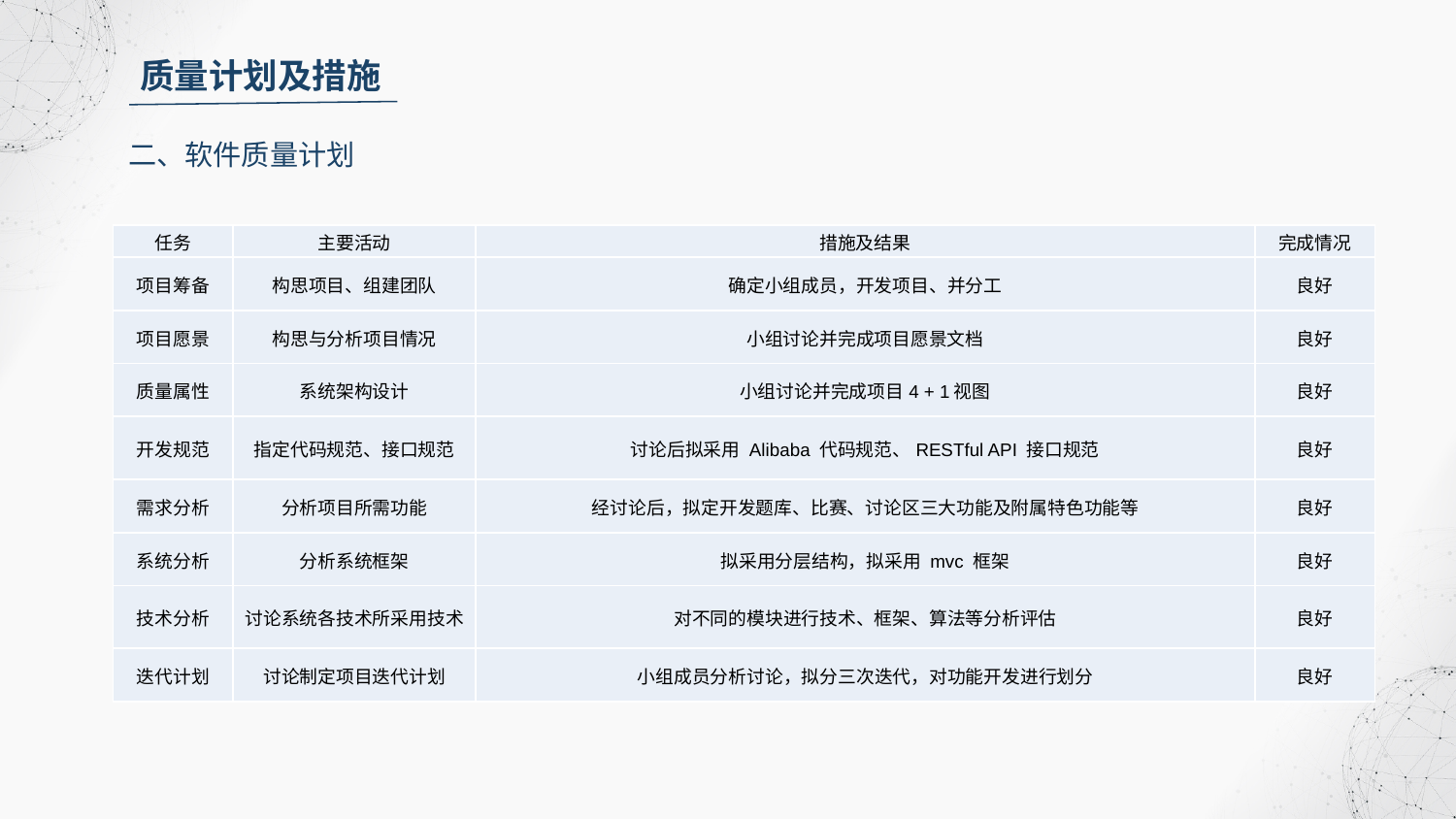

质量计划及措施
二、软件质量计划
| 任务 | 主要活动 | 措施及结果 | 完成情况 |
| --- | --- | --- | --- |
| 项目筹备 | 构思项目、组建团队 | 确定小组成员，开发项目、并分工 | 良好 |
| 项目愿景 | 构思与分析项目情况 | 小组讨论并完成项目愿景文档 | 良好 |
| 质量属性 | 系统架构设计 | 小组讨论并完成项目4 + 1视图 | 良好 |
| 开发规范 | 指定代码规范、接口规范 | 讨论后拟采用 Alibaba 代码规范、RESTful API 接口规范 | 良好 |
| 需求分析 | 分析项目所需功能 | 经讨论后，拟定开发题库、比赛、讨论区三大功能及附属特色功能等 | 良好 |
| 系统分析 | 分析系统框架 | 拟采用分层结构，拟采用 mvc 框架 | 良好 |
| 技术分析 | 讨论系统各技术所采用技术 | 对不同的模块进行技术、框架、算法等分析评估 | 良好 |
| 迭代计划 | 讨论制定项目迭代计划 | 小组成员分析讨论，拟分三次迭代，对功能开发进行划分 | 良好 |